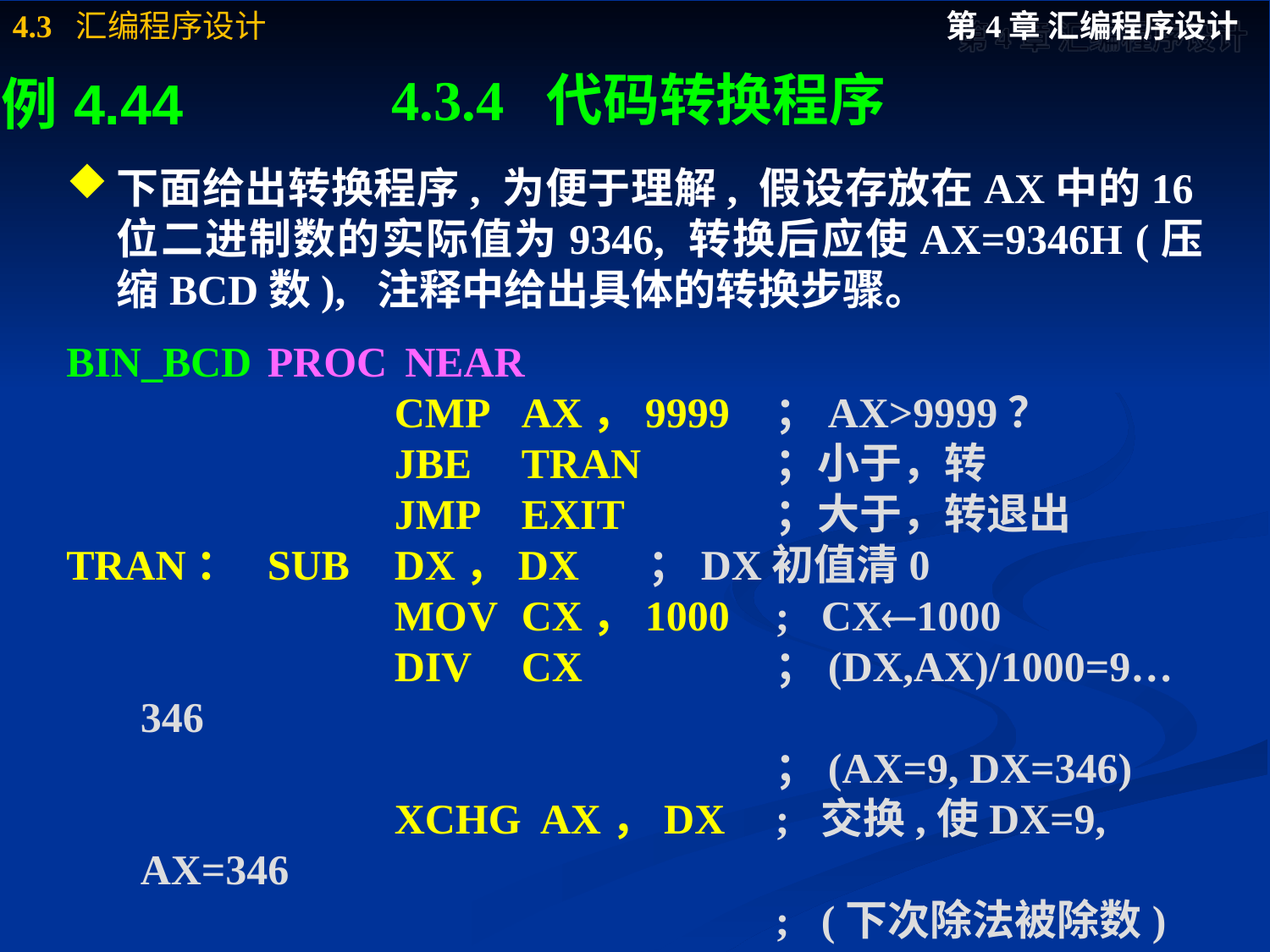

# 4.3.4  代码转换程序
例4.44
下面给出转换程序, 为便于理解, 假设存放在AX中的16位二进制数的实际值为9346, 转换后应使AX=9346H (压缩BCD数),  注释中给出具体的转换步骤。
BIN_BCD	PROC	 NEAR
			CMP	AX，9999	；AX>9999？
			JBE	TRAN		；小于，转
			JMP	EXIT		；大于，转退出
TRAN：	SUB	DX，DX	；DX初值清0
			MOV	CX，1000	;   CX←1000
			DIV	CX		；(DX,AX)/1000=9…346
						；(AX=9, DX=346)
			XCHG  AX，DX	;  交换,使DX=9, AX=346
						;   (下次除法被除数)